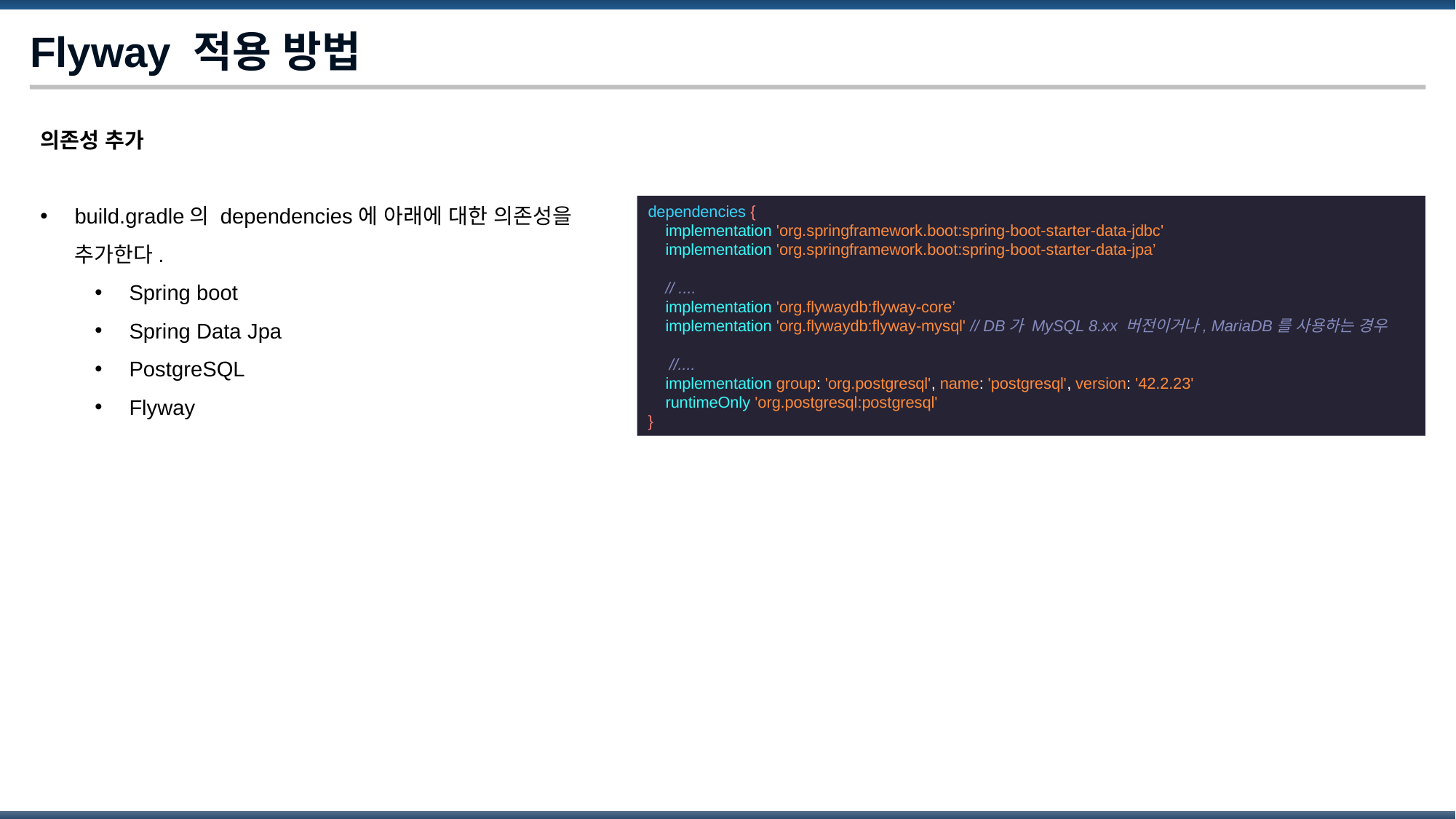

# Flyway 적용 방법
의존성 추가

build.gradle의 dependencies에 아래에 대한 의존성을 추가한다.
Spring boot
Spring Data Jpa
PostgreSQL
Flyway

dependencies {
    implementation 'org.springframework.boot:spring-boot-starter-data-jdbc'
    implementation 'org.springframework.boot:spring-boot-starter-data-jpa’

    // ....
    implementation 'org.flywaydb:flyway-core’
    implementation 'org.flywaydb:flyway-mysql' // DB가 MySQL 8.xx 버전이거나, MariaDB를 사용하는 경우
    //....
    implementation group: 'org.postgresql', name: 'postgresql', version: '42.2.23'
    runtimeOnly 'org.postgresql:postgresql'
}